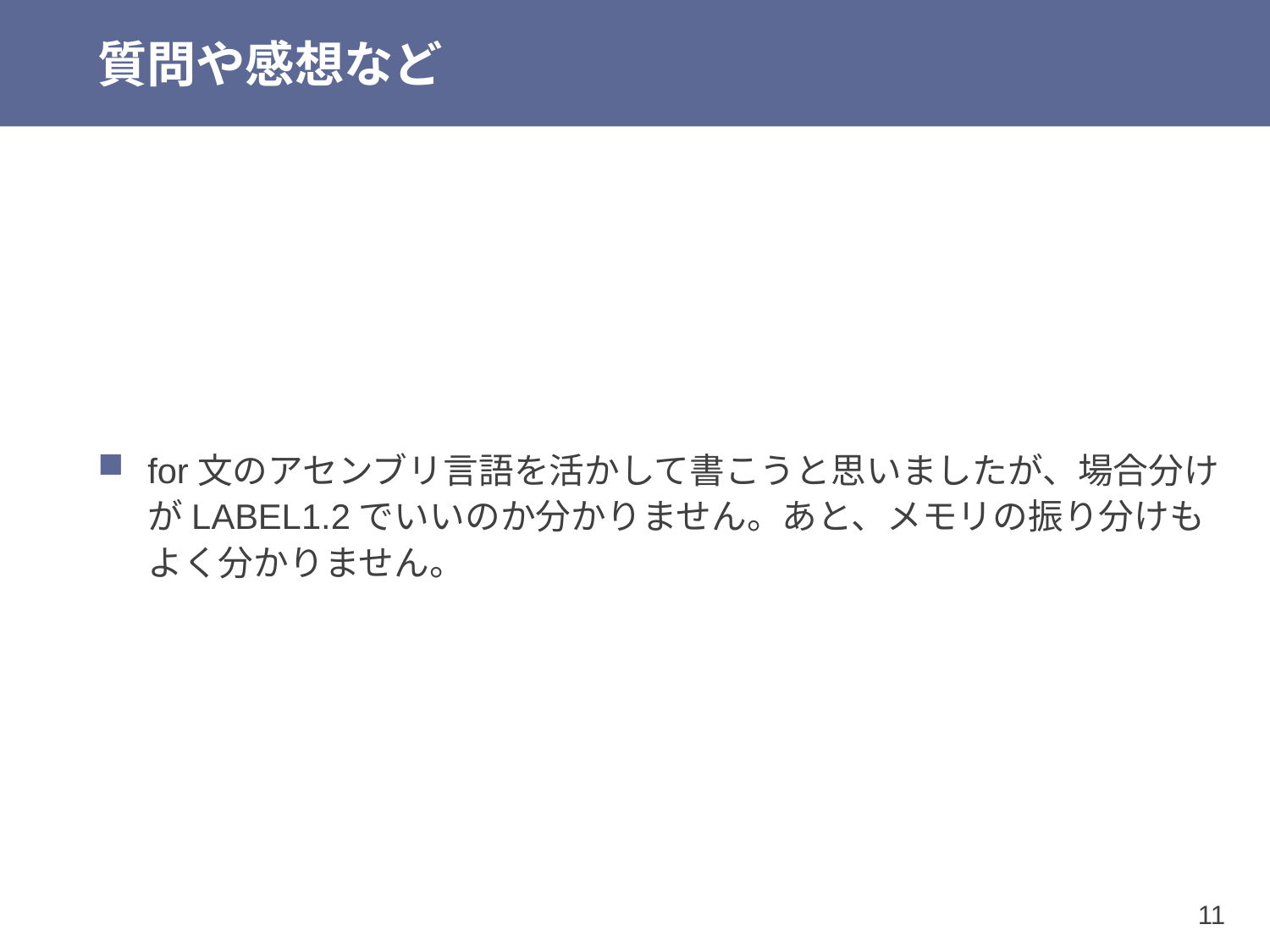

# 質問や感想など
for文のアセンブリ言語を活かして書こうと思いましたが、場合分けがLABEL1.2でいいのか分かりません。あと、メモリの振り分けもよく分かりません。